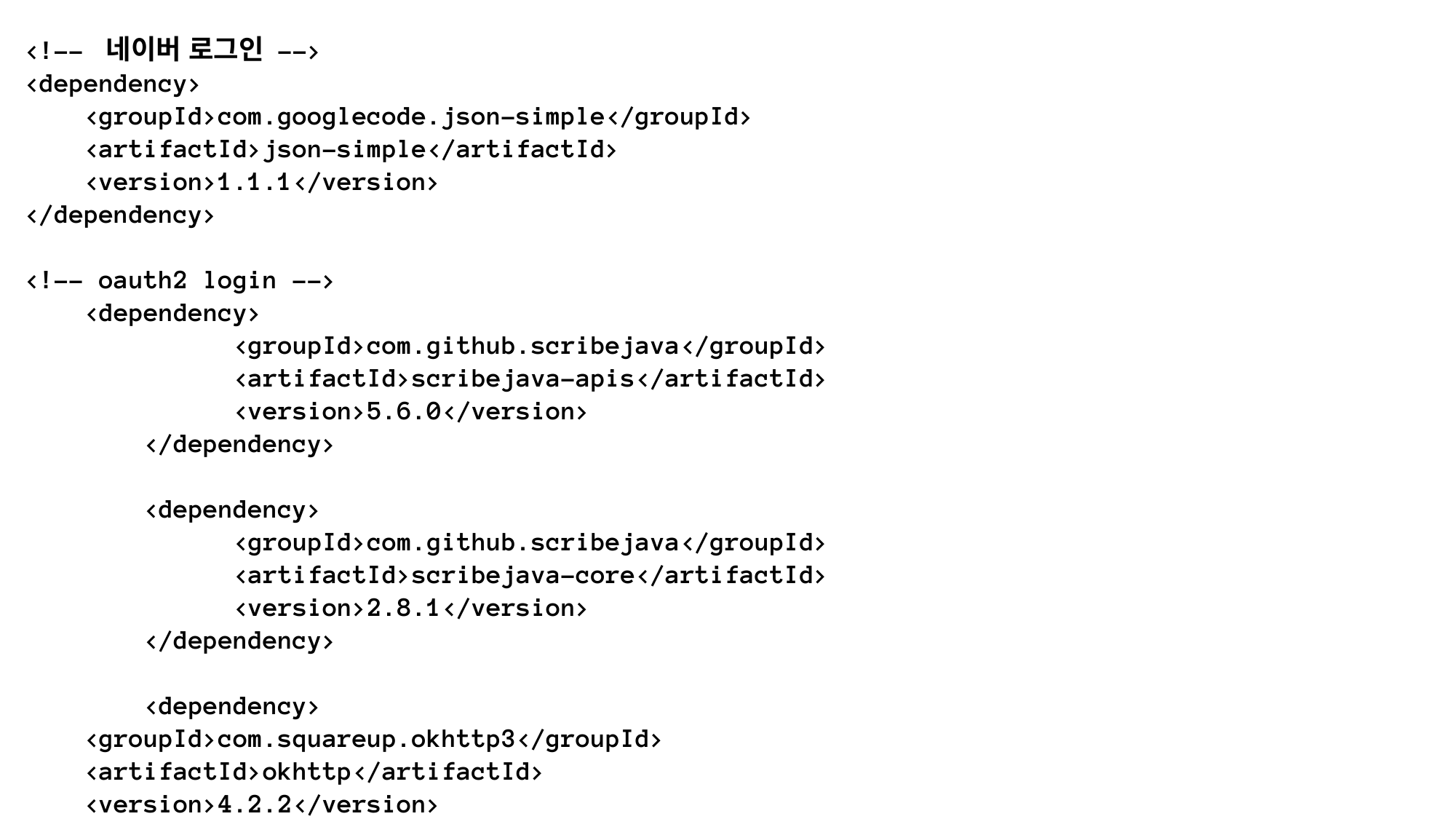

<!-- 네이버 로그인 -->
<dependency>
    <groupId>com.googlecode.json-simple</groupId>
    <artifactId>json-simple</artifactId>
    <version>1.1.1</version>
</dependency>

<!-- oauth2 login -->
    <dependency>
              <groupId>com.github.scribejava</groupId>
              <artifactId>scribejava-apis</artifactId>
              <version>5.6.0</version>
        </dependency>

        <dependency>
              <groupId>com.github.scribejava</groupId>
              <artifactId>scribejava-core</artifactId>
              <version>2.8.1</version>
        </dependency>

        <dependency>
    <groupId>com.squareup.okhttp3</groupId>
    <artifactId>okhttp</artifactId>
    <version>4.2.2</version>
</dependency>
<!-- //네이버 로그인 -->